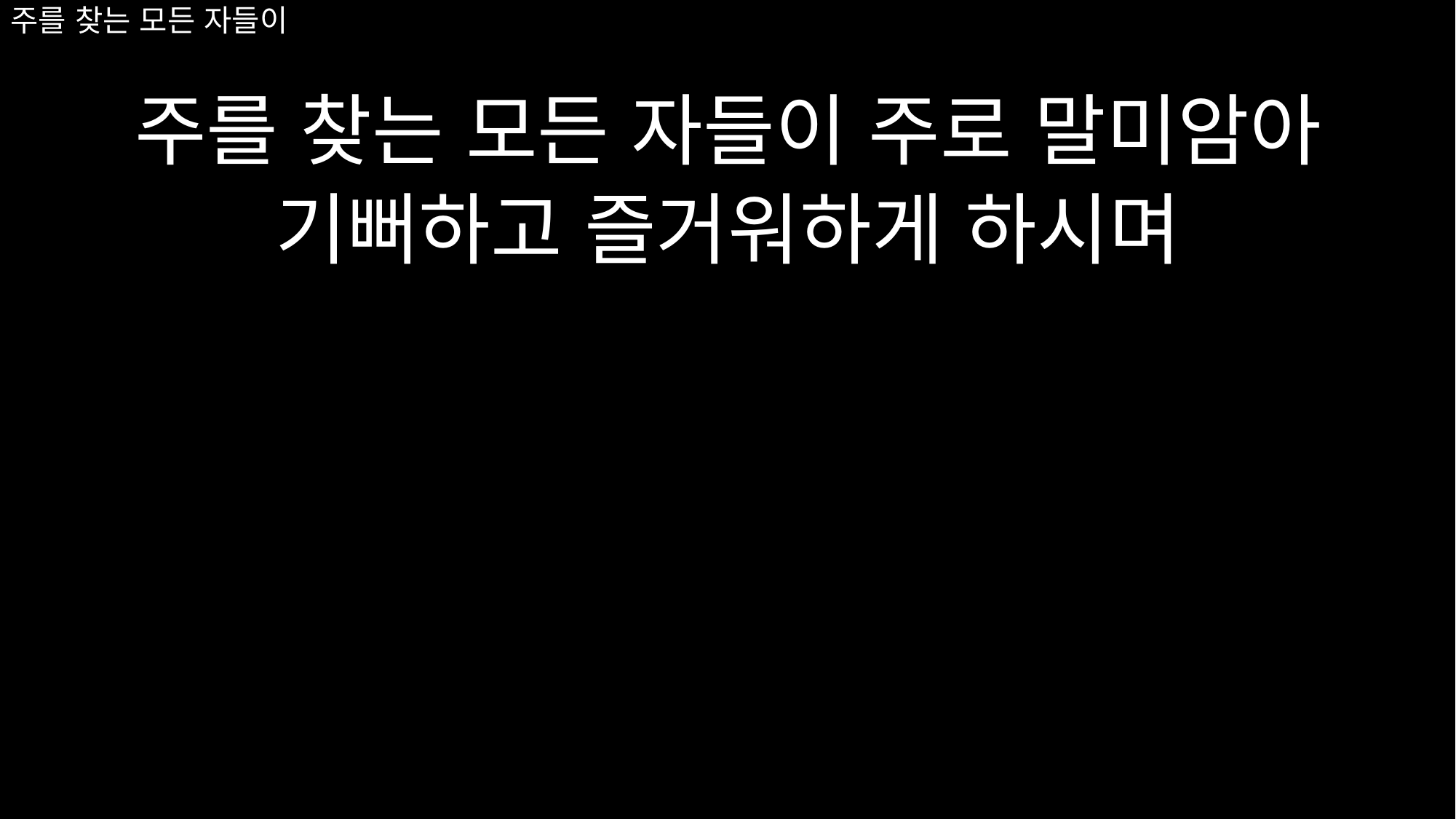

주를 찾는 모든 자들이 주로 말미암아
기뻐하고 즐거워하게 하시며

# 주를 찾는 모든 자들이